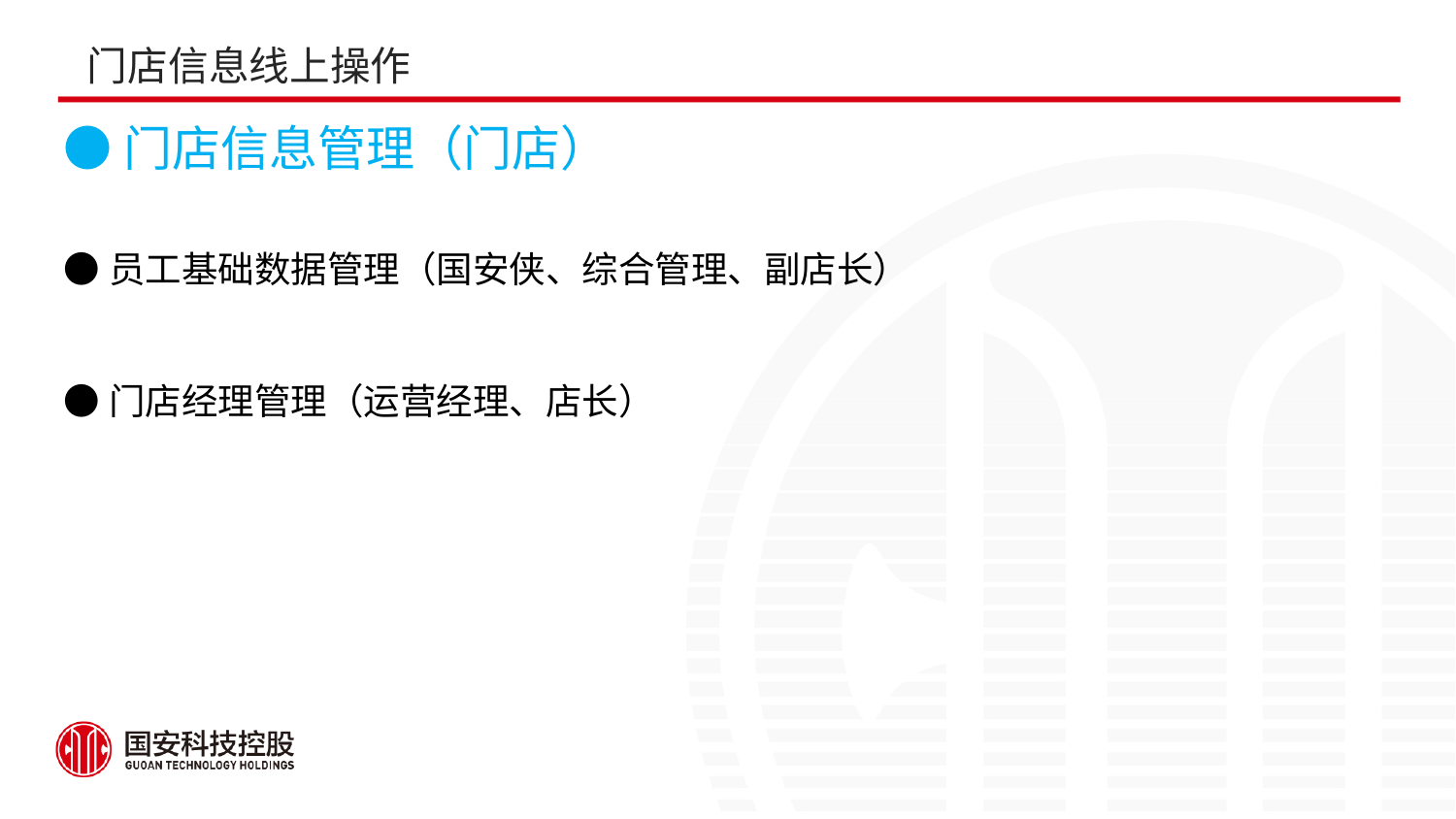

# 门店信息线上操作
●门店信息管理（门店）
●员工基础数据管理（国安侠、综合管理、副店长）
●门店经理管理（运营经理、店长）